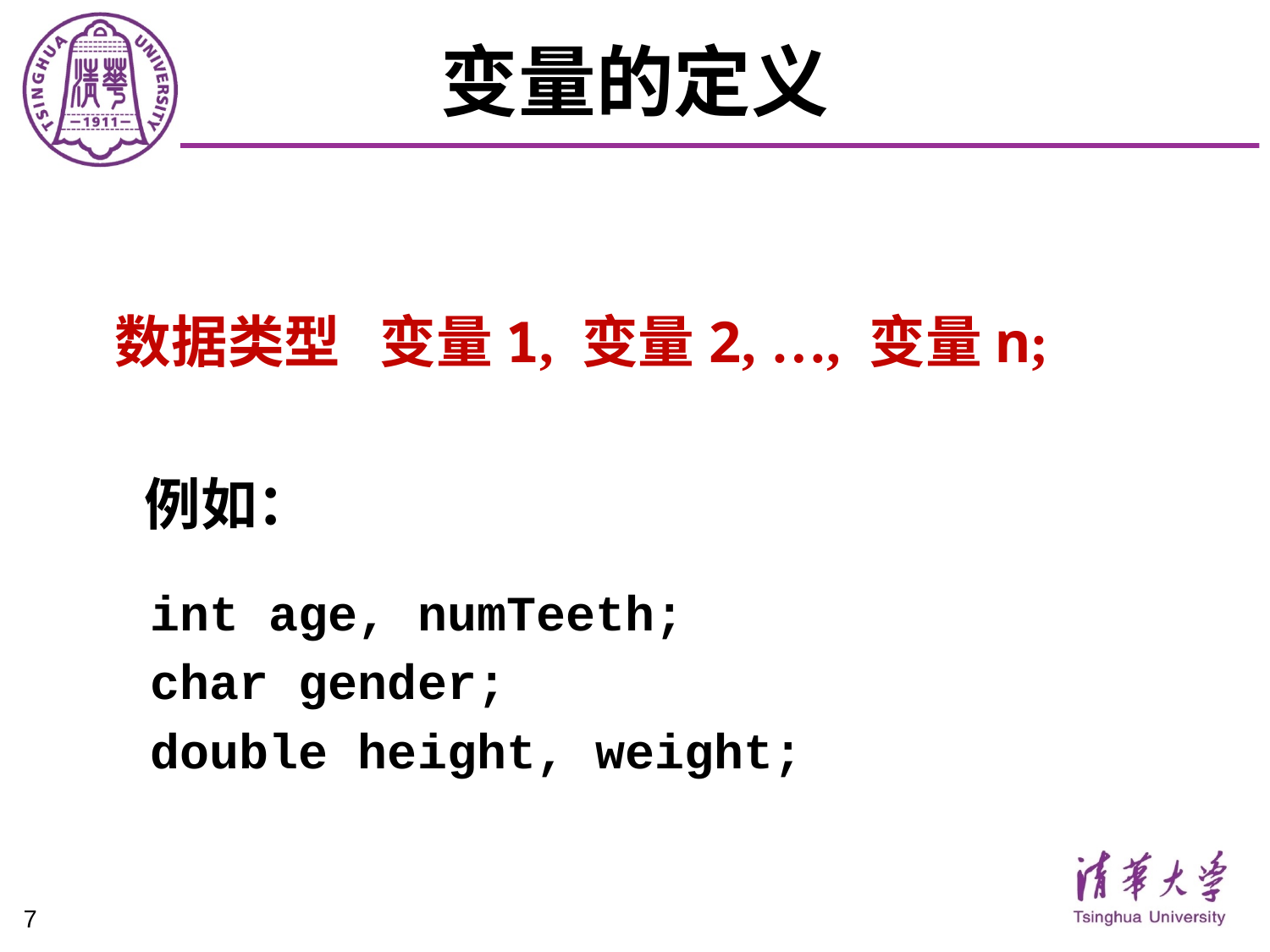

# 变量的定义
数据类型   变量1, 变量2, …, 变量n;
例如：
int age, numTeeth;
char gender;
double height, weight;
7